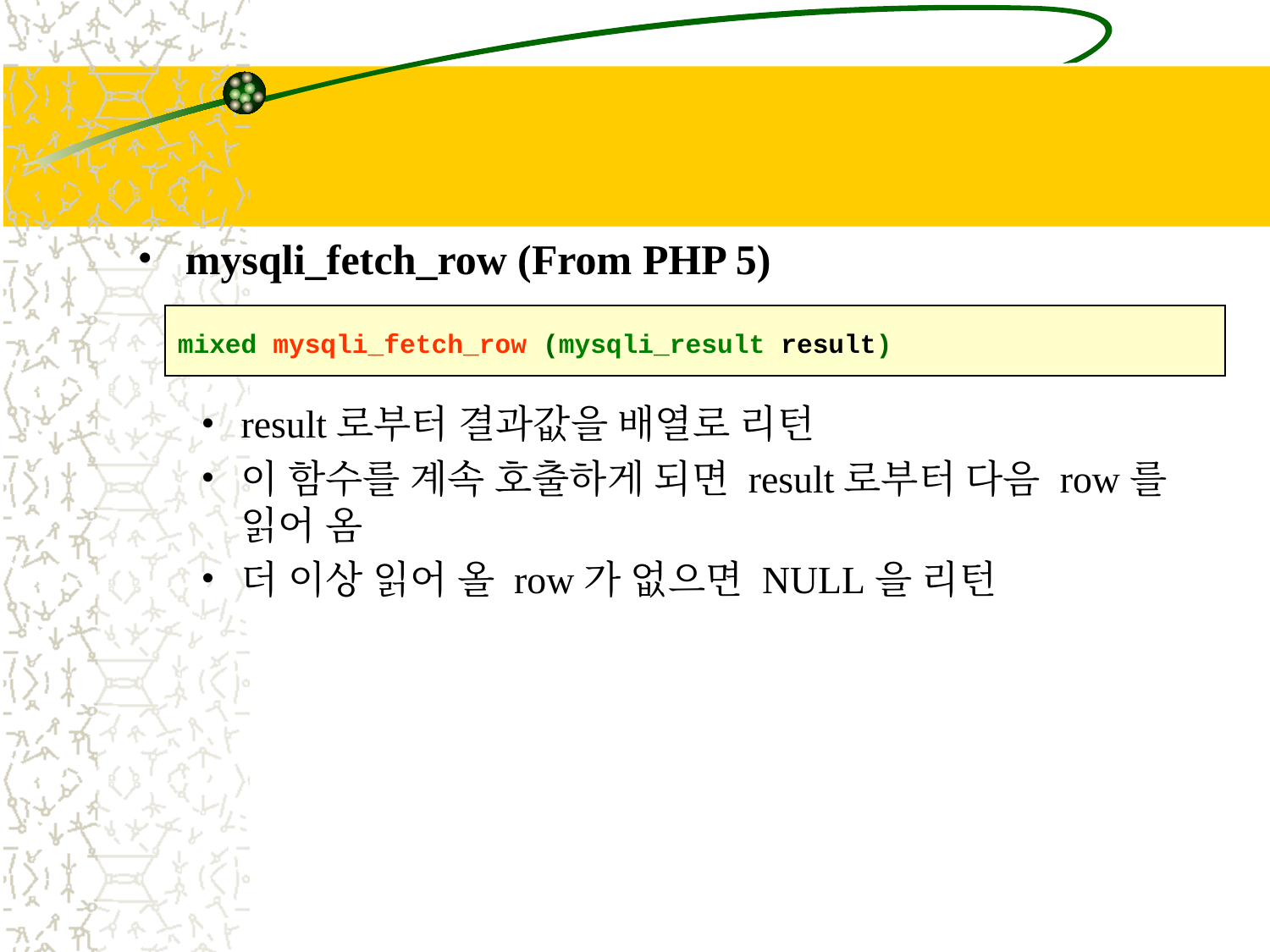

#
mysqli_fetch_row (From PHP 5)

result로부터 결과값을 배열로 리턴
이 함수를 계속 호출하게 되면 result로부터 다음 row를 읽어 옴
더 이상 읽어 올 row가 없으면 NULL을 리턴
mixed mysqli_fetch_row (mysqli_result result)